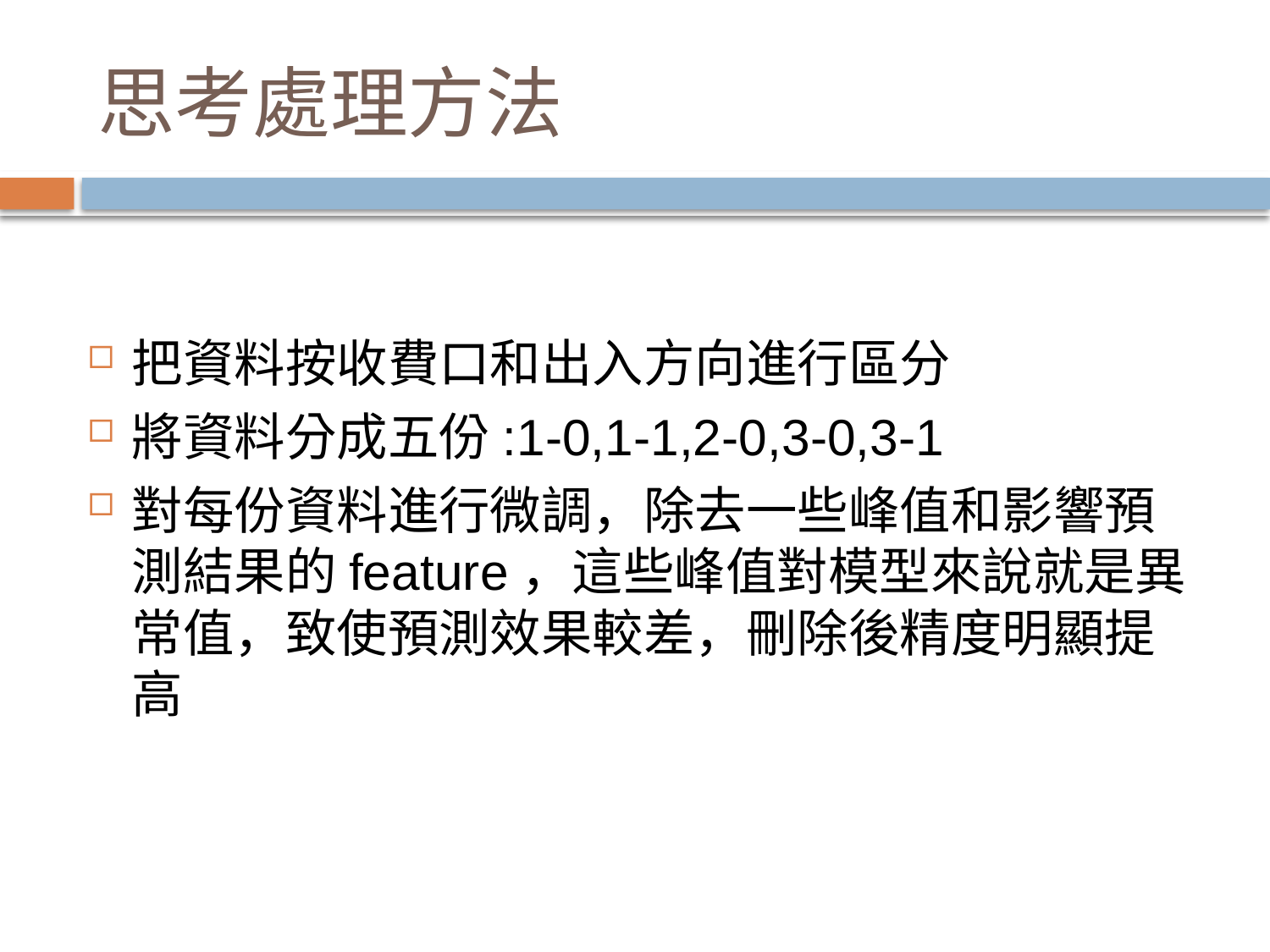

# 思考處理方法
把資料按收費口和出入方向進行區分
將資料分成五份:1-0,1-1,2-0,3-0,3-1
對每份資料進行微調，除去一些峰值和影響預測結果的feature，這些峰值對模型來說就是異常值，致使預測效果較差，刪除後精度明顯提高